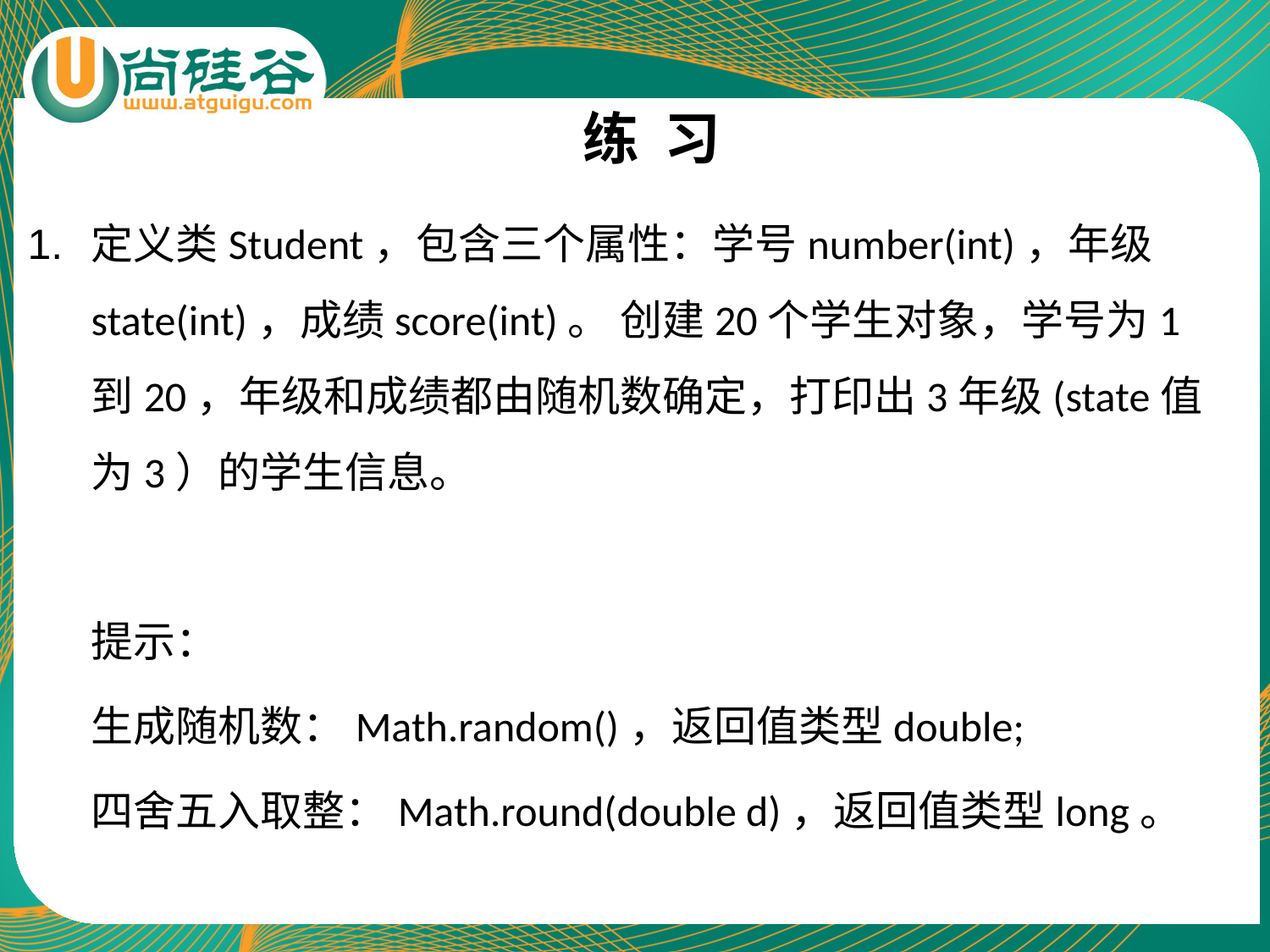

# 练  习
定义类Student，包含三个属性：学号number(int)，年级state(int)，成绩score(int)。 创建20个学生对象，学号为1到20，年级和成绩都由随机数确定，打印出3年级(state值为3）的学生信息。

	提示：
	生成随机数：Math.random()，返回值类型double;
	四舍五入取整：Math.round(double d)，返回值类型long。